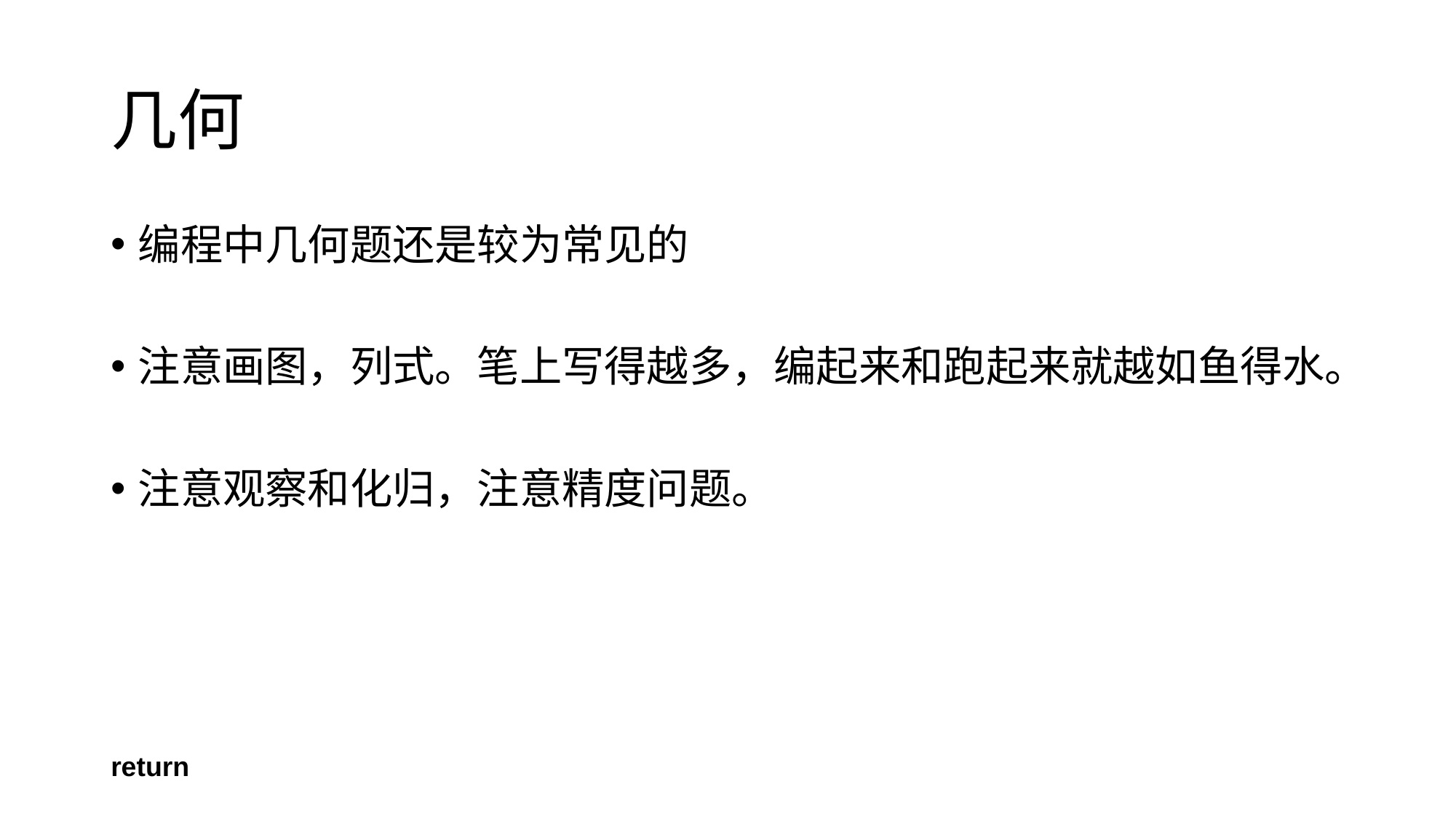

# 几何
编程中几何题还是较为常见的

注意画图，列式。笔上写得越多，编起来和跑起来就越如鱼得水。

注意观察和化归，注意精度问题。

return